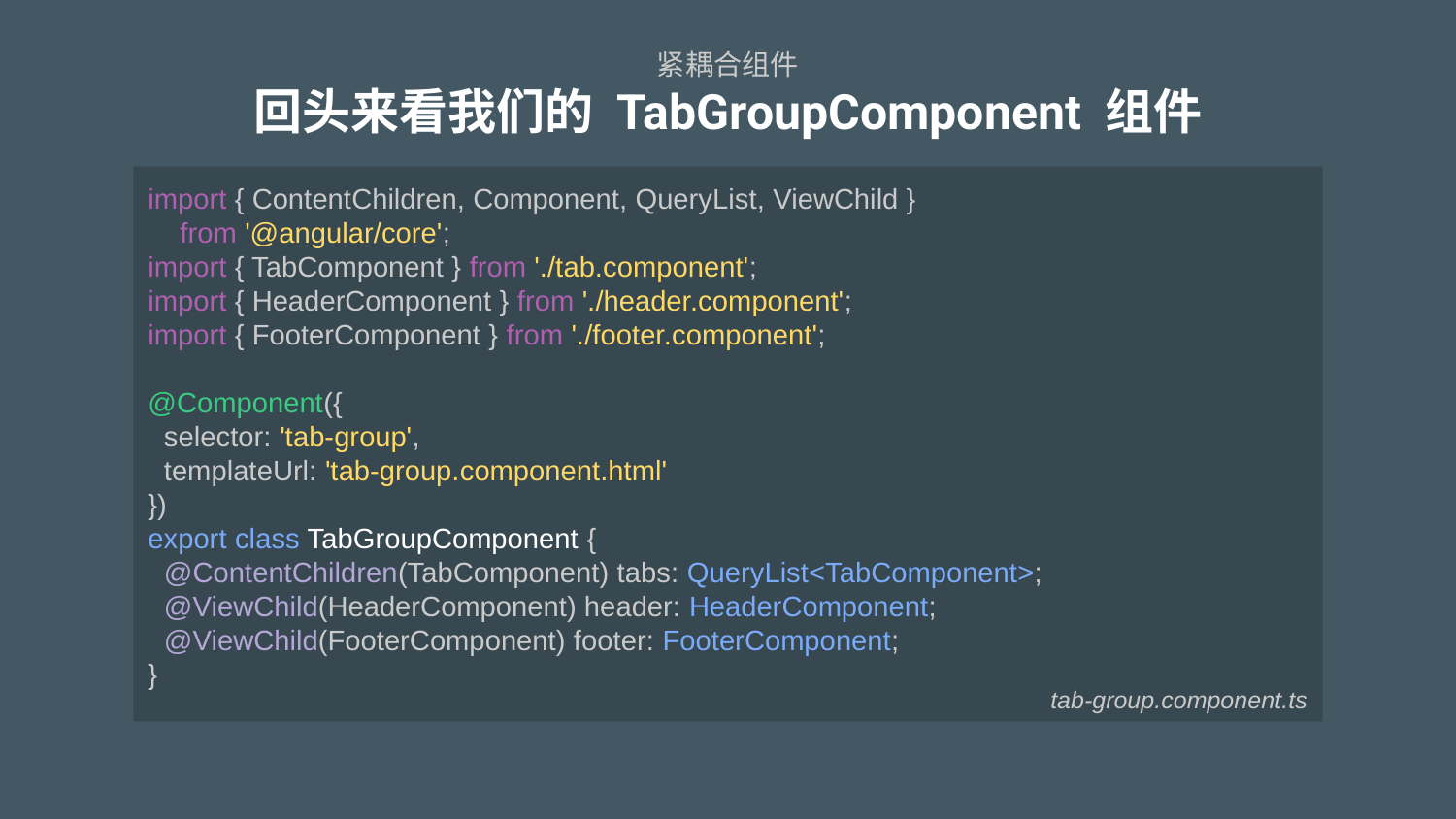

# 紧耦合组件 回头来看我们的 TabGroupComponent 组件
import { ContentChildren, Component, QueryList, ViewChild }
    from '@angular/core';
import { TabComponent } from './tab.component';
import { HeaderComponent } from './header.component';
import { FooterComponent } from './footer.component';
@Component({
  selector: 'tab-group',
  templateUrl: 'tab-group.component.html'
})
export class TabGroupComponent {
  @ContentChildren(TabComponent) tabs: QueryList<TabComponent>;
  @ViewChild(HeaderComponent) header: HeaderComponent;
  @ViewChild(FooterComponent) footer: FooterComponent;
}
tab-group.component.ts